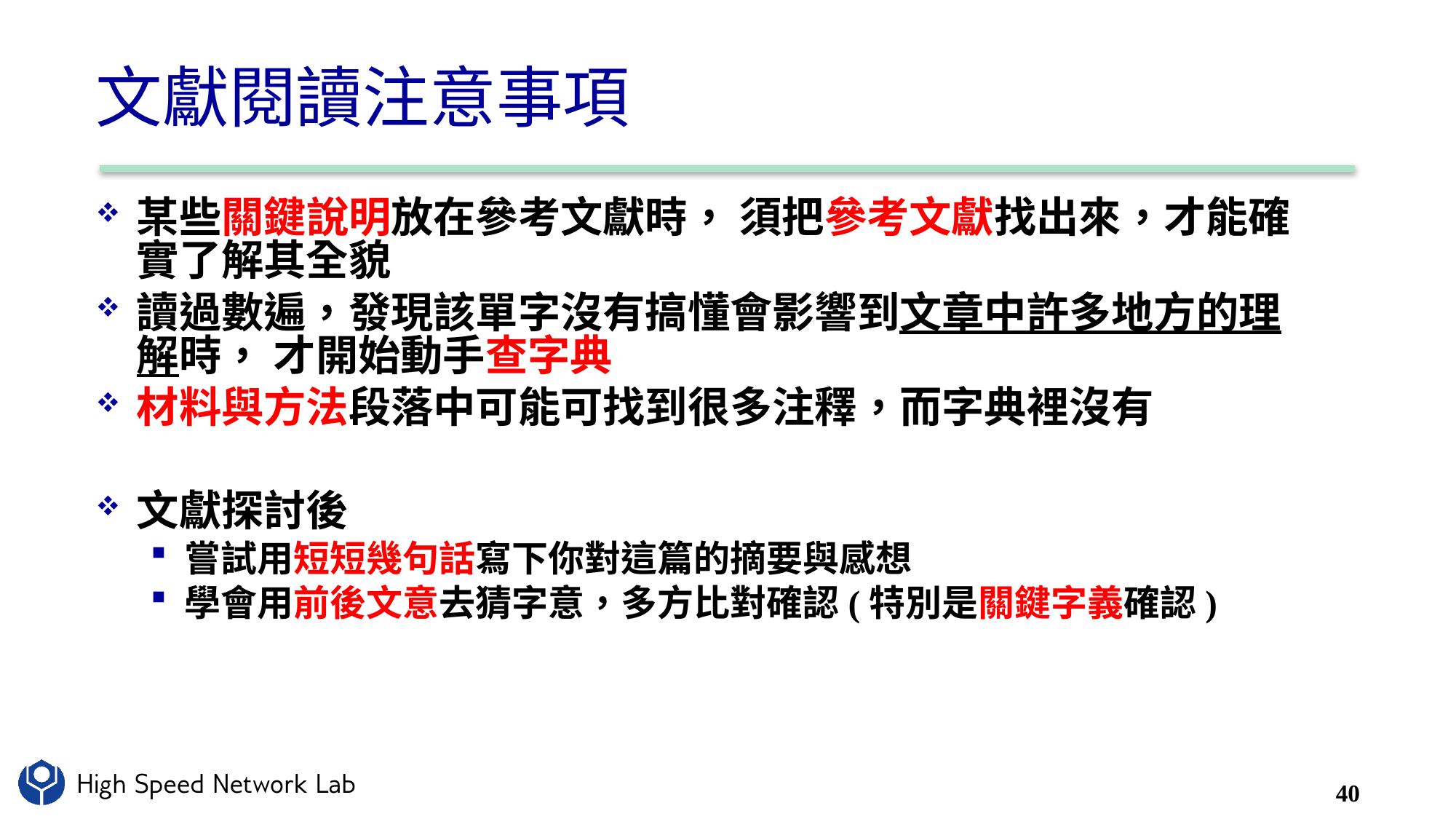

# 文獻閱讀注意事項
某些關鍵說明放在參考文獻時， 須把參考文獻找出來，才能確實了解其全貌
讀過數遍，發現該單字沒有搞懂會影響到文章中許多地方的理解時， 才開始動手查字典
材料與方法段落中可能可找到很多注釋，而字典裡沒有

文獻探討後
嘗試用短短幾句話寫下你對這篇的摘要與感想
學會用前後文意去猜字意，多方比對確認(特別是關鍵字義確認)
40